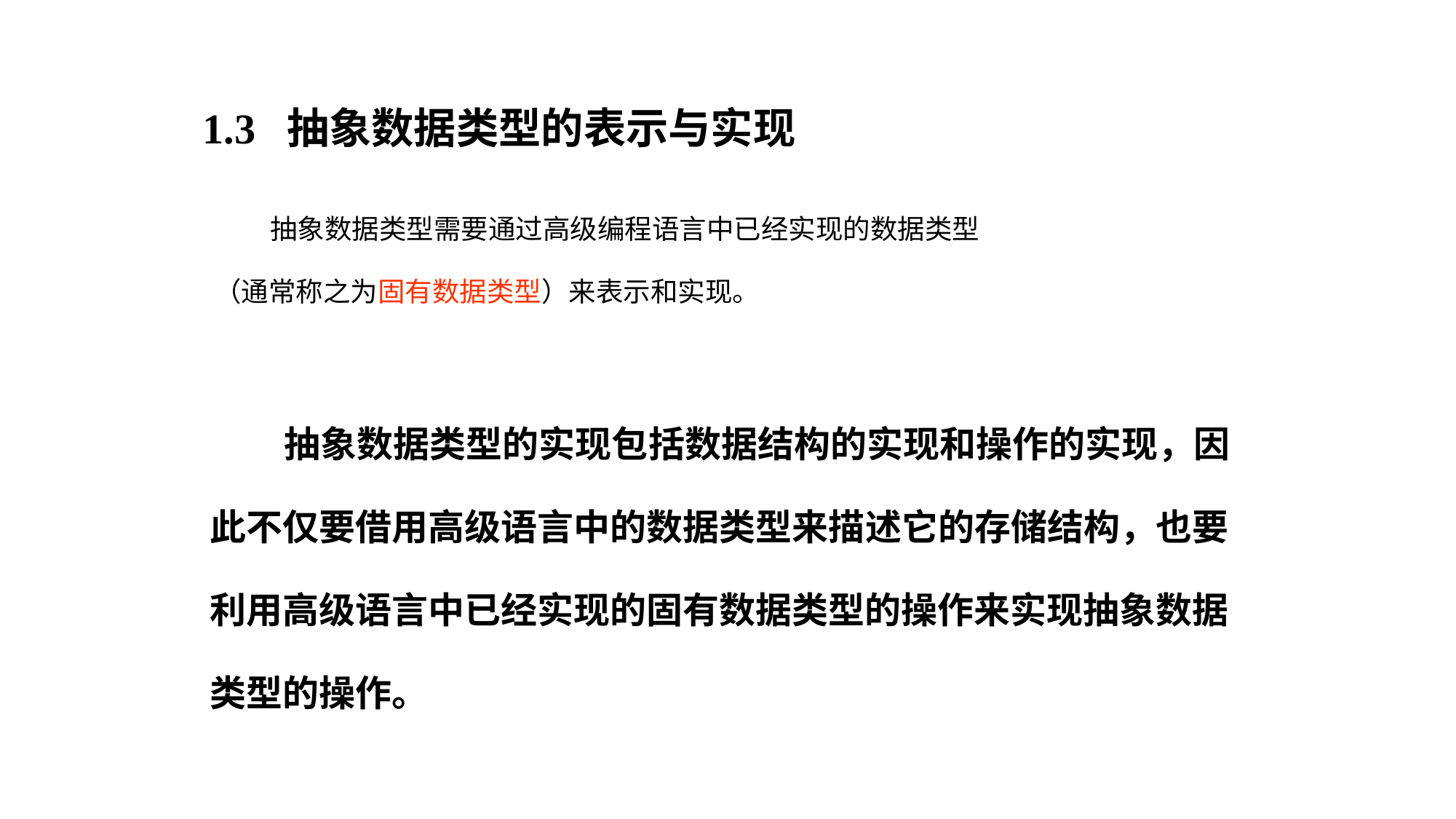

1.3  抽象数据类型的表示与实现
        抽象数据类型需要通过高级编程语言中已经实现的数据类型
（通常称之为固有数据类型）来表示和实现。
        抽象数据类型的实现包括数据结构的实现和操作的实现，因
此不仅要借用高级语言中的数据类型来描述它的存储结构，也要
利用高级语言中已经实现的固有数据类型的操作来实现抽象数据
类型的操作。